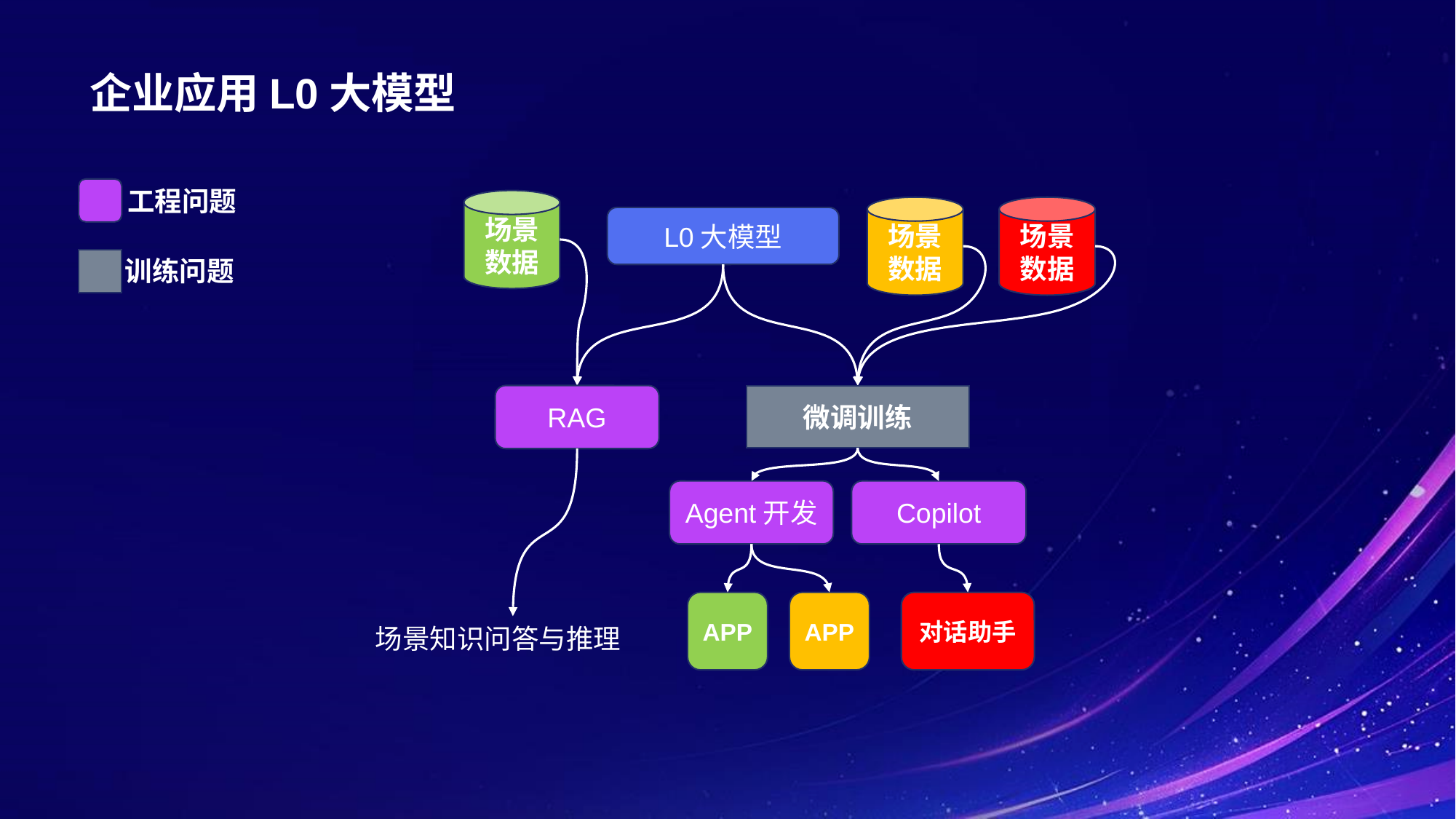

# 企业应用L0大模型

工程问题
训练问题

场景数据
场景数据
场景数据
L0大模型
RAG
微调训练
Agent开发
Copilot
对话助手
APP
APP
场景知识问答与推理